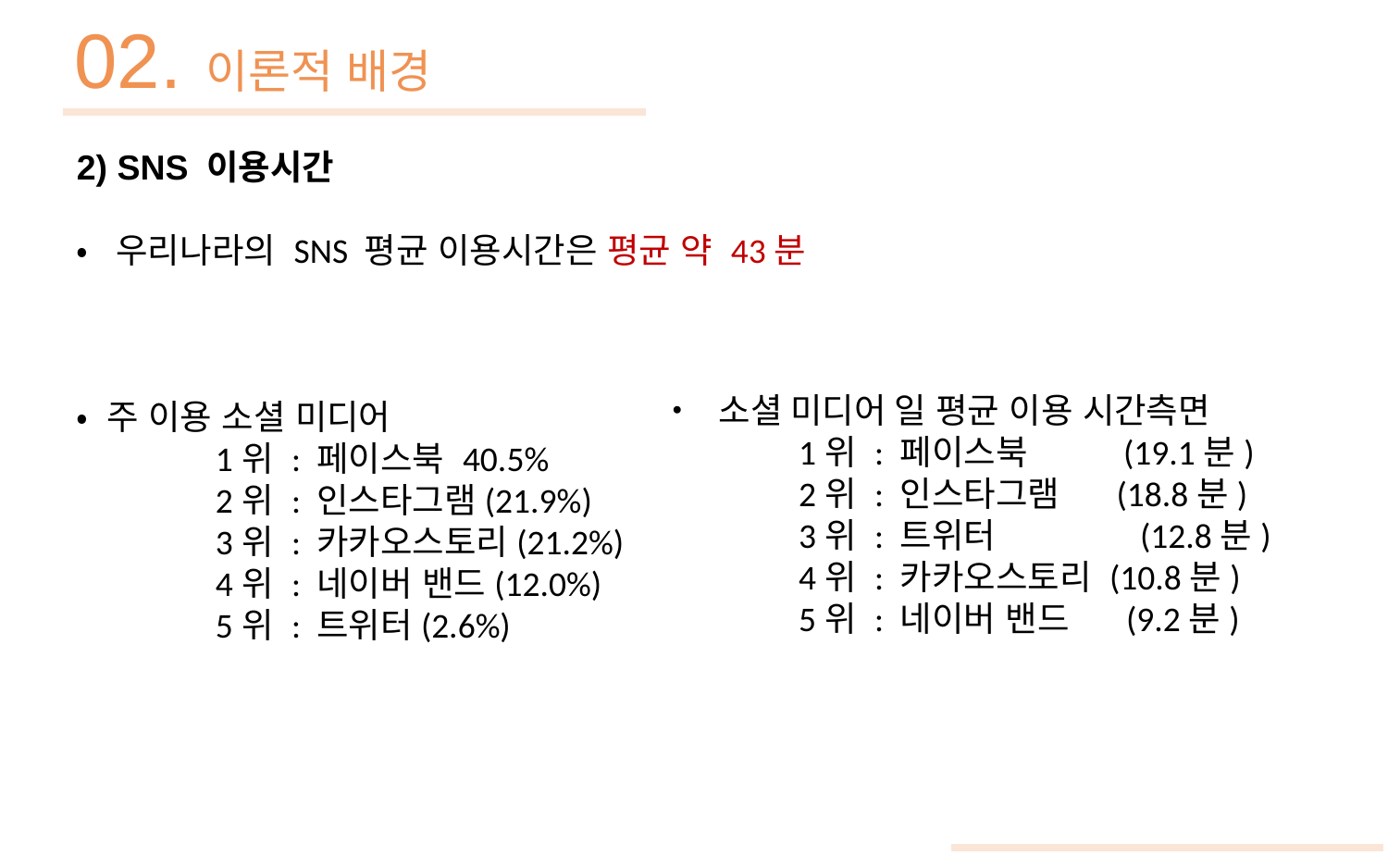

02. 이론적 배경
2) SNS 이용시간

•  우리나라의 SNS 평균 이용시간은 평균 약 43분

• 주 이용 소셜 미디어
	1위 : 페이스북 40.5%
	2위 : 인스타그램(21.9%)
 	3위 : 카카오스토리(21.2%)
	4위 : 네이버 밴드(12.0%)
	5위 : 트위터(2.6%)
•  소셜 미디어 일 평균 이용 시간측면
	1위 : 페이스북         (19.1분)
	2위 : 인스타그램     (18.8분)
	3위 : 트위터              (12.8분)
	4위 : 카카오스토리 (10.8분)
	5위 : 네이버 밴드     (9.2분)